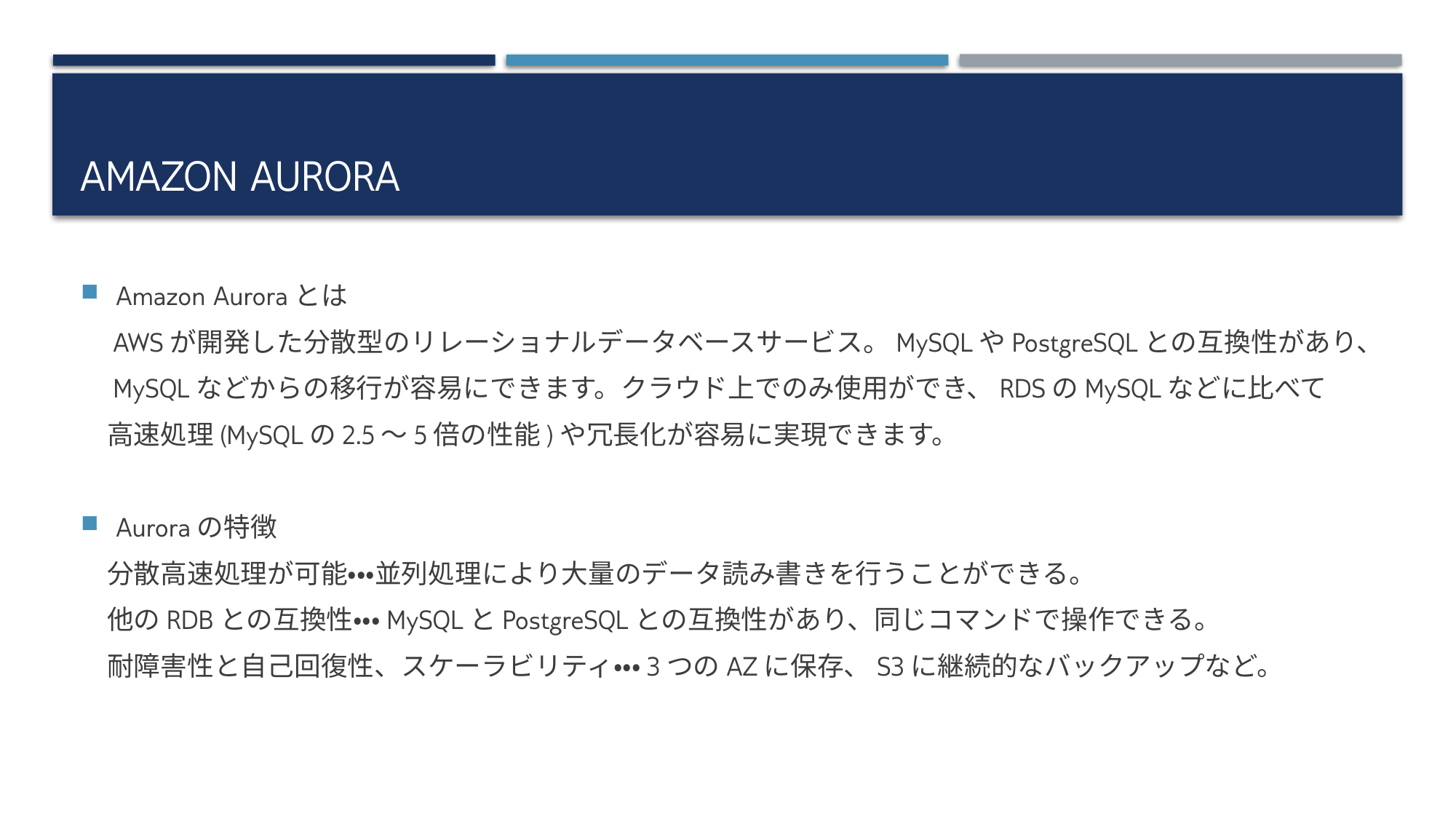

# Amazon aurora
Amazon Auroraとは
　AWSが開発した分散型のリレーショナルデータベースサービス。MySQLやPostgreSQLとの互換性があり、
　MySQLなどからの移行が容易にできます。クラウド上でのみ使用ができ、RDSのMySQLなどに比べて
　高速処理(MySQLの2.5〜5倍の性能)や冗長化が容易に実現できます。

Auroraの特徴
　分散高速処理が可能・・・並列処理により大量のデータ読み書きを行うことができる。
　他のRDBとの互換性・・・MySQLとPostgreSQLとの互換性があり、同じコマンドで操作できる。
　耐障害性と自己回復性、スケーラビリティ・・・3つのAZに保存、S3に継続的なバックアップなど。